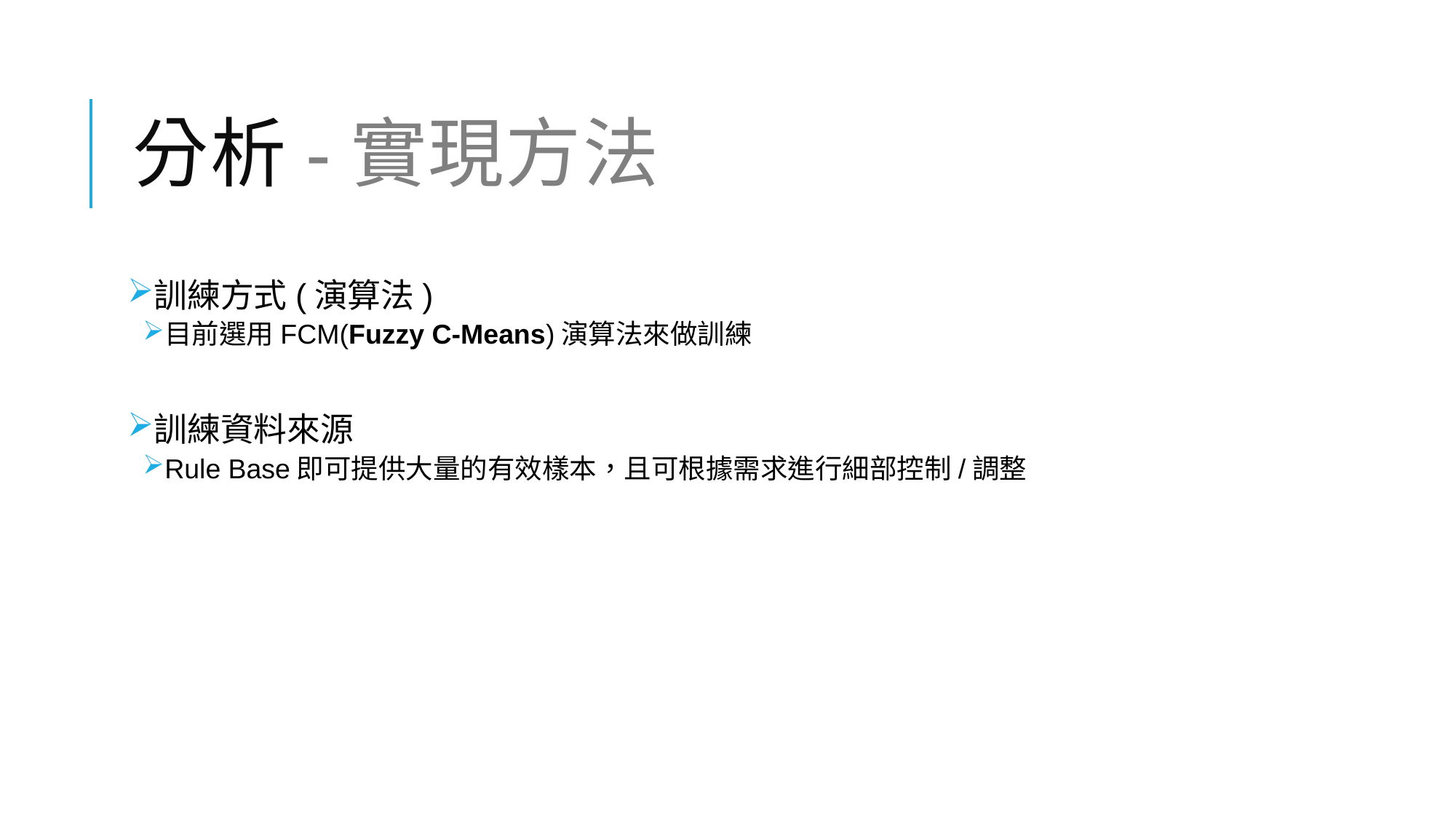

# 分析-實現方法
訓練方式(演算法)
目前選用FCM(Fuzzy C-Means)演算法來做訓練

訓練資料來源
Rule Base即可提供大量的有效樣本，且可根據需求進行細部控制/調整